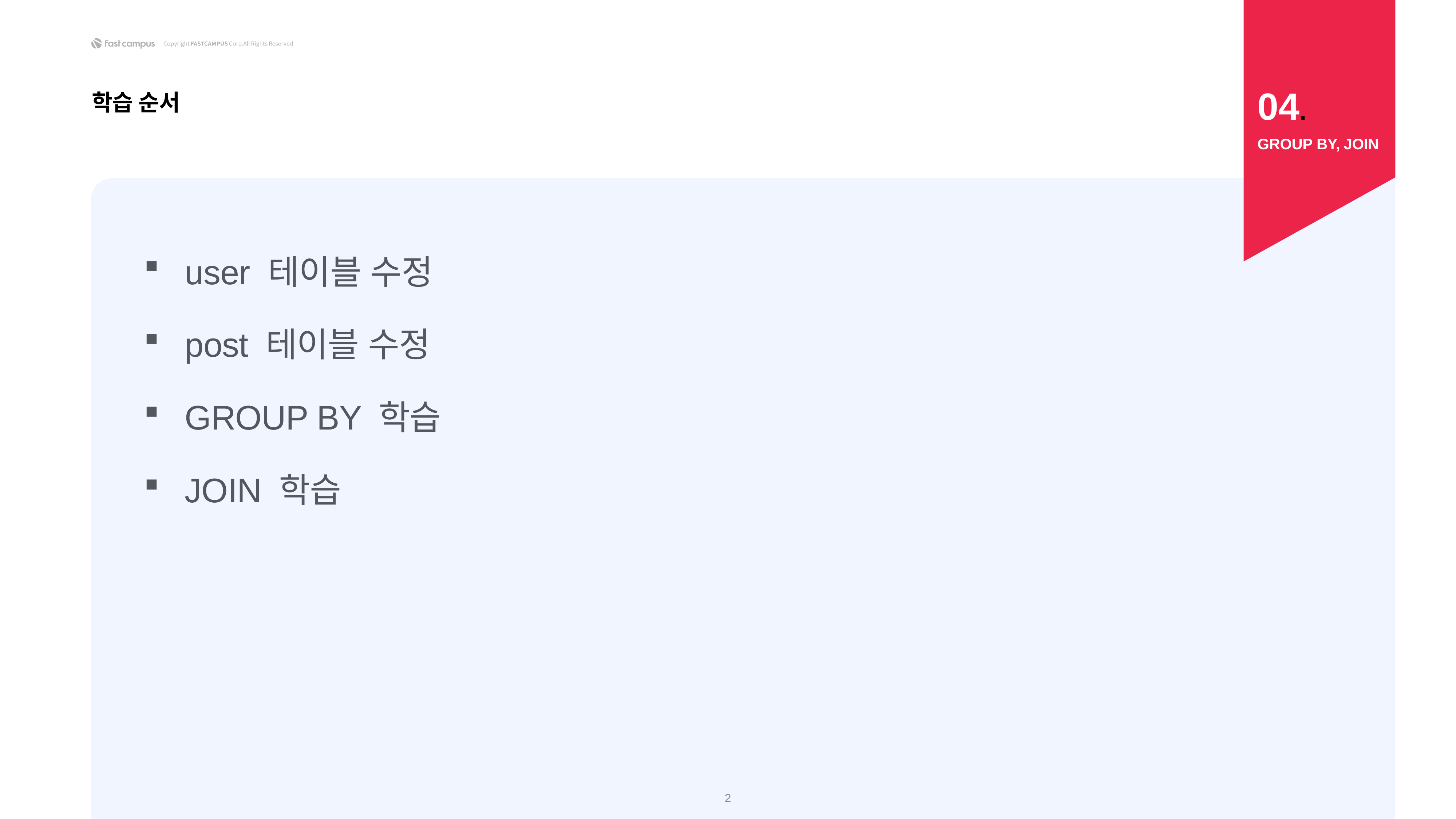

04.
학습 순서
GROUP BY, JOIN
user 테이블 수정
post 테이블 수정
GROUP BY 학습
JOIN 학습
2